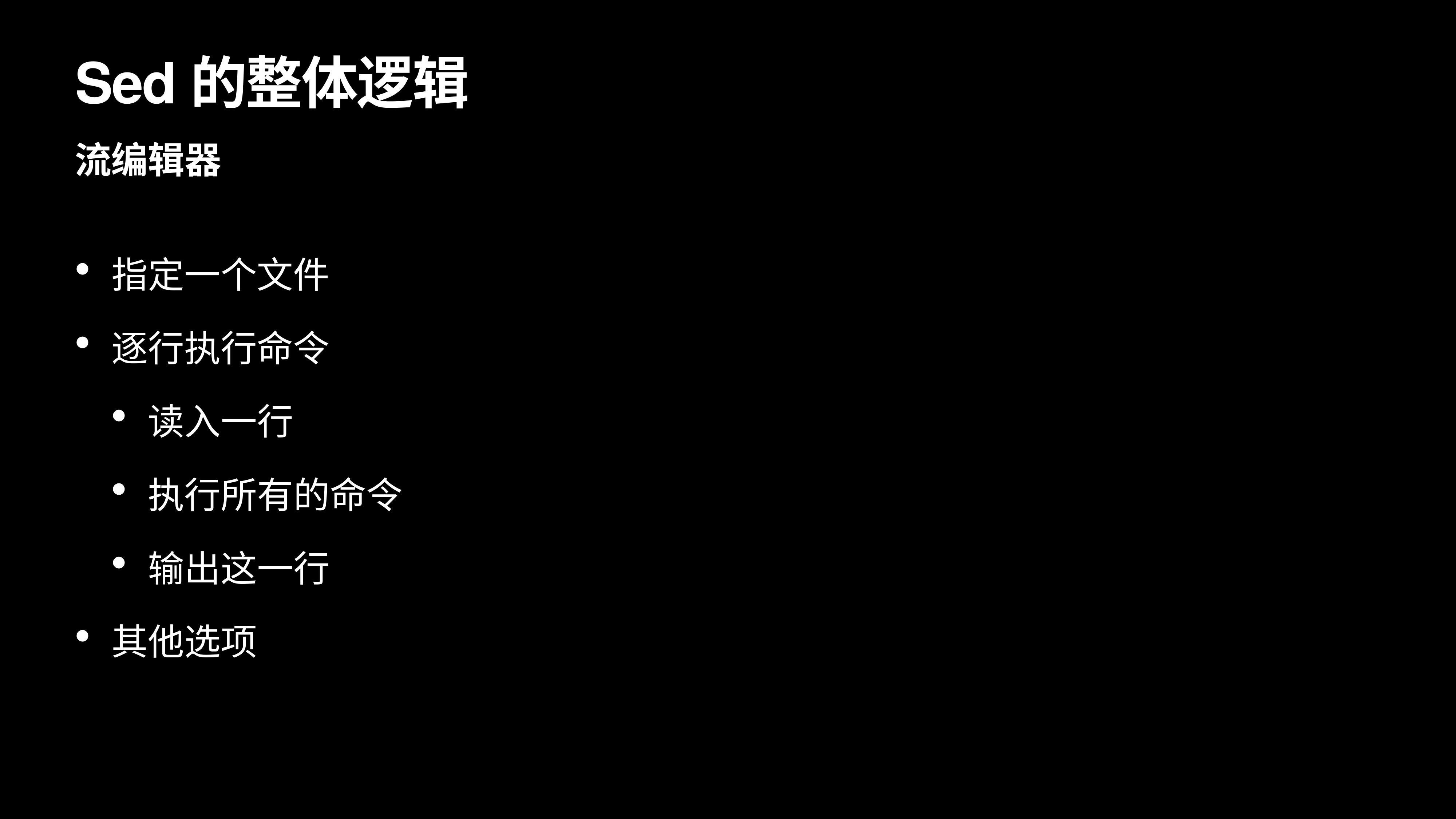

# Sed的整体逻辑
流编辑器
指定一个文件
逐行执行命令
读入一行
执行所有的命令
输出这一行
其他选项